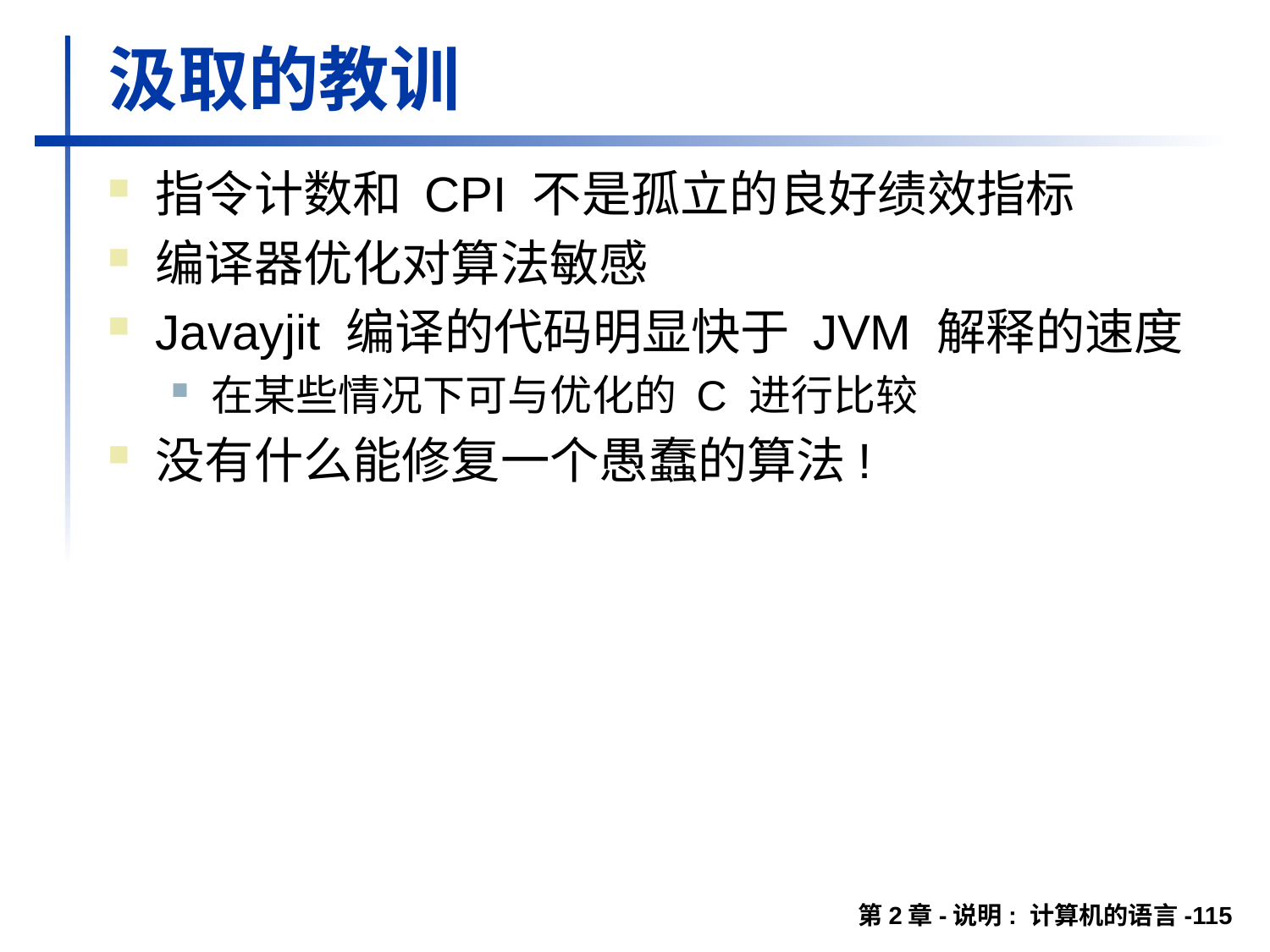

# 汲取的教训
指令计数和 CPI 不是孤立的良好绩效指标
编译器优化对算法敏感
Javayjit 编译的代码明显快于 JVM 解释的速度
在某些情况下可与优化的 C 进行比较
没有什么能修复一个愚蠢的算法!
第2章-说明: 计算机的语言-115